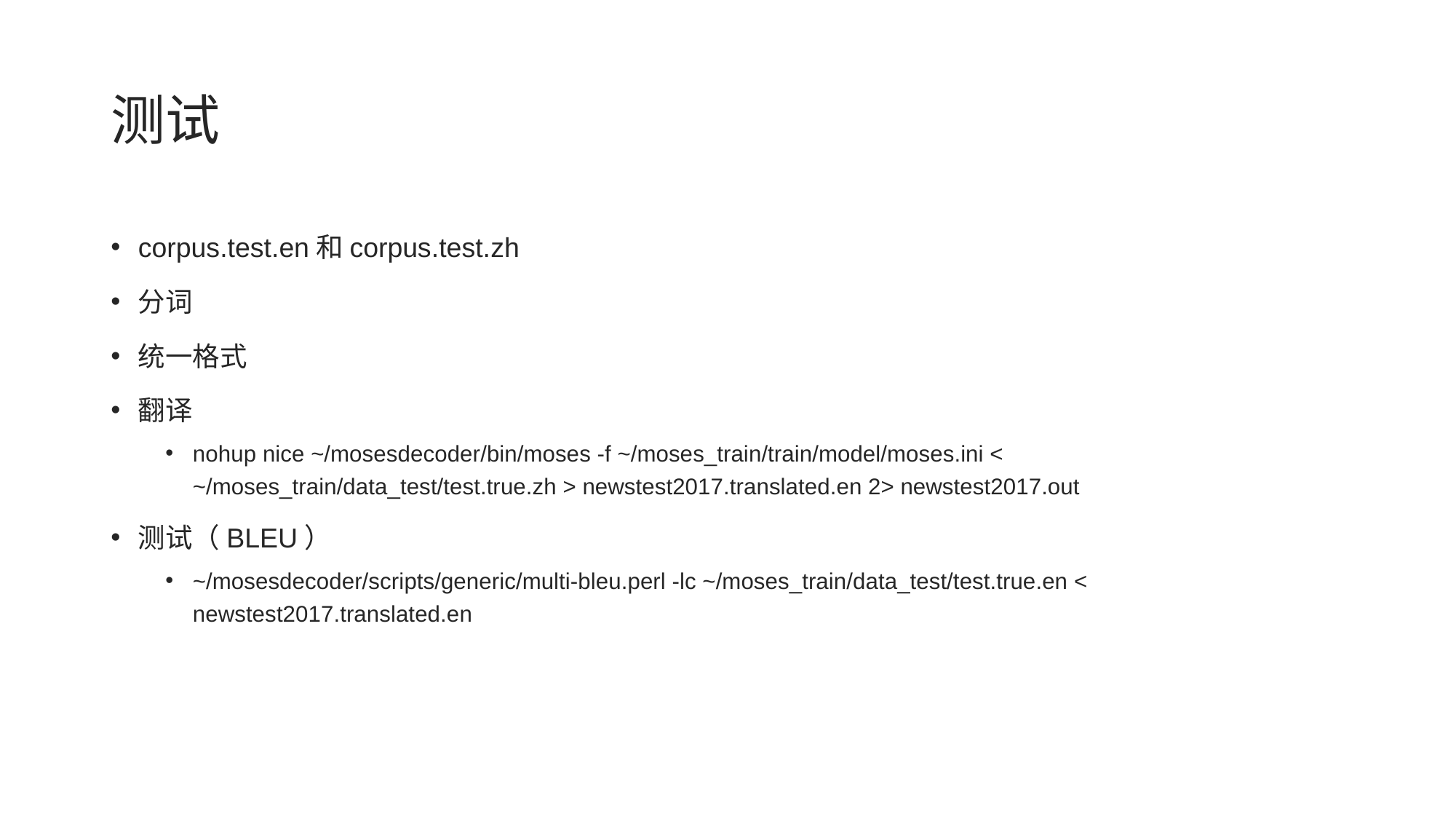

# 测试
corpus.test.en和corpus.test.zh
分词
统一格式
翻译
nohup nice ~/mosesdecoder/bin/moses -f ~/moses_train/train/model/moses.ini < ~/moses_train/data_test/test.true.zh > newstest2017.translated.en 2> newstest2017.out
测试（BLEU）
~/mosesdecoder/scripts/generic/multi-bleu.perl -lc ~/moses_train/data_test/test.true.en < newstest2017.translated.en